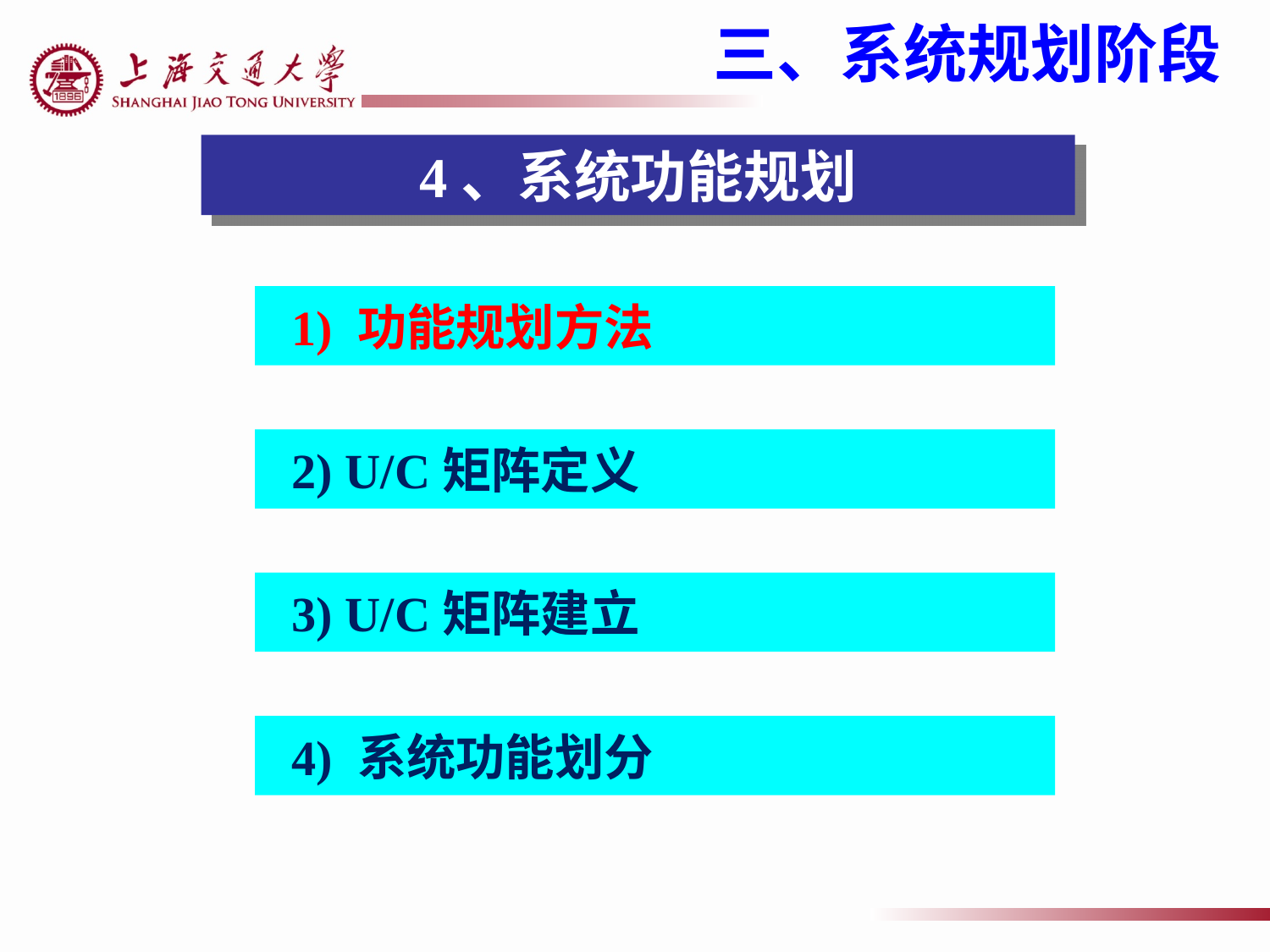

三、系统规划阶段
4、系统功能规划
  1) 功能规划方法
  2) U/C矩阵定义
  3) U/C矩阵建立
  4) 系统功能划分